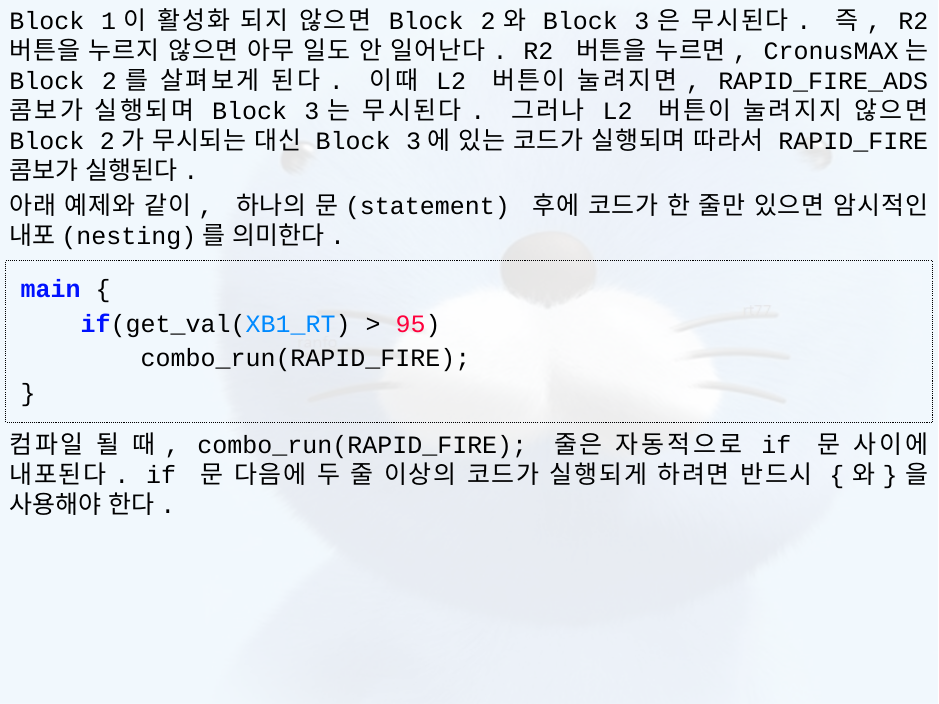

Block 1이 활성화 되지 않으면 Block 2와 Block 3은 무시된다. 즉, R2 버튼을 누르지 않으면 아무 일도 안 일어난다. R2 버튼을 누르면, CronusMAX는 Block 2를 살펴보게 된다. 이때 L2 버튼이 눌려지면, RAPID_FIRE_ADS 콤보가 실행되며 Block 3는 무시된다. 그러나 L2 버튼이 눌려지지 않으면 Block 2가 무시되는 대신 Block 3에 있는 코드가 실행되며 따라서 RAPID_FIRE 콤보가 실행된다.
아래 예제와 같이, 하나의 문(statement) 후에 코드가 한 줄만 있으면 암시적인 내포(nesting)를 의미한다.

컴파일 될 때, combo_run(RAPID_FIRE); 줄은 자동적으로 if 문 사이에 내포된다. if 문 다음에 두 줄 이상의 코드가 실행되게 하려면 반드시 {와}을 사용해야 한다.

main {
    if(get_val(XB1_RT) > 95)
        combo_run(RAPID_FIRE);
}